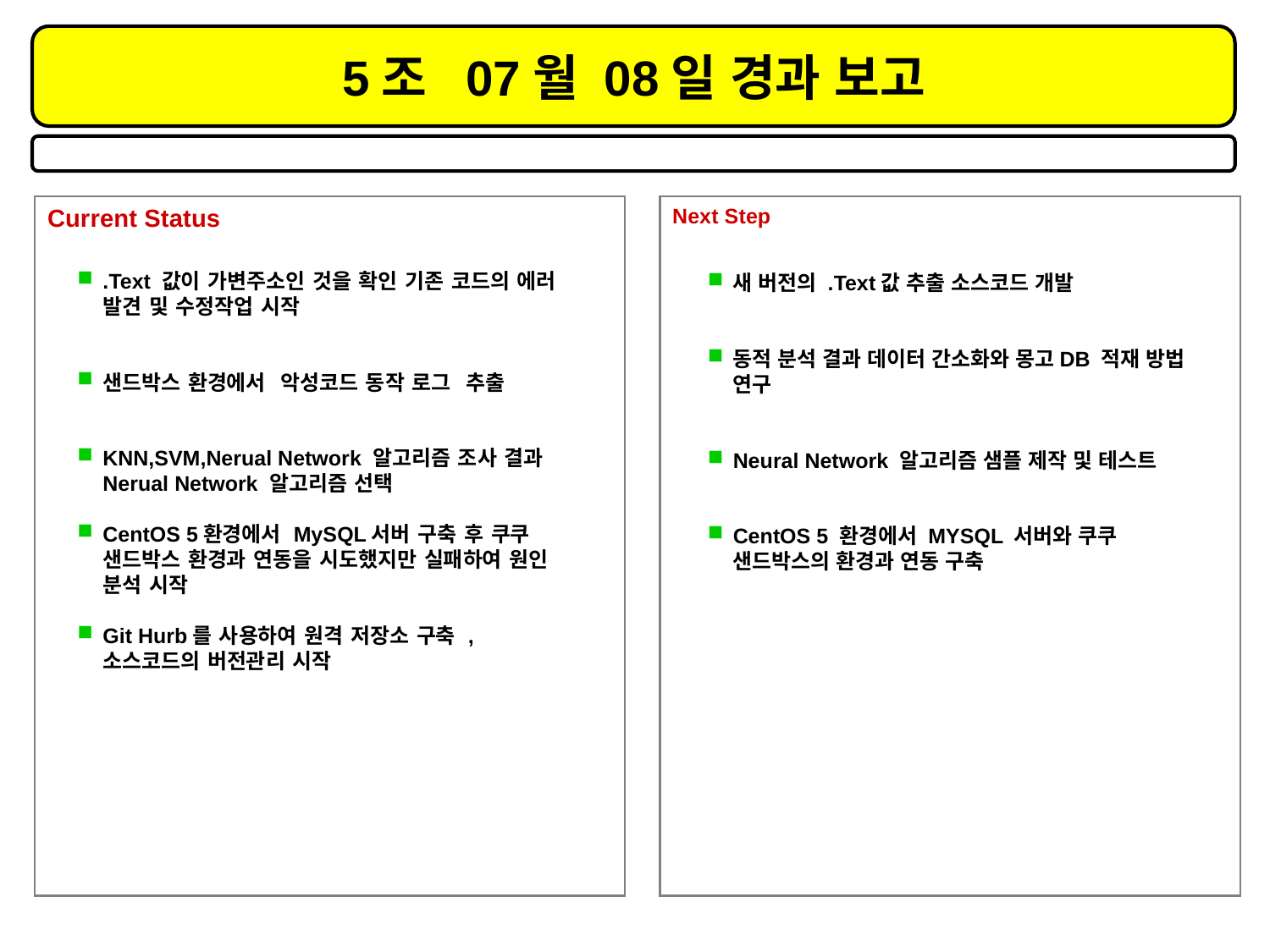

5조  07월 08일 경과 보고

Current Status

Next Step

.Text 값이 가변주소인 것을 확인 기존 코드의 에러 발견 및 수정작업 시작

샌드박스 환경에서  악성코드 동작 로그  추출

KNN,SVM,Nerual Network 알고리즘 조사 결과 Nerual Network 알고리즘 선택

CentOS 5환경에서 MySQL서버 구축 후 쿠쿠 샌드박스 환경과 연동을 시도했지만 실패하여 원인 분석 시작

Git Hurb를 사용하여 원격 저장소 구축 , 소스코드의 버전관리 시작

새 버전의 .Text값 추출 소스코드 개발

동적 분석 결과 데이터 간소화와 몽고DB 적재 방법 연구

Neural Network 알고리즘 샘플 제작 및 테스트

CentOS 5 환경에서 MYSQL 서버와 쿠쿠 샌드박스의 환경과 연동 구축